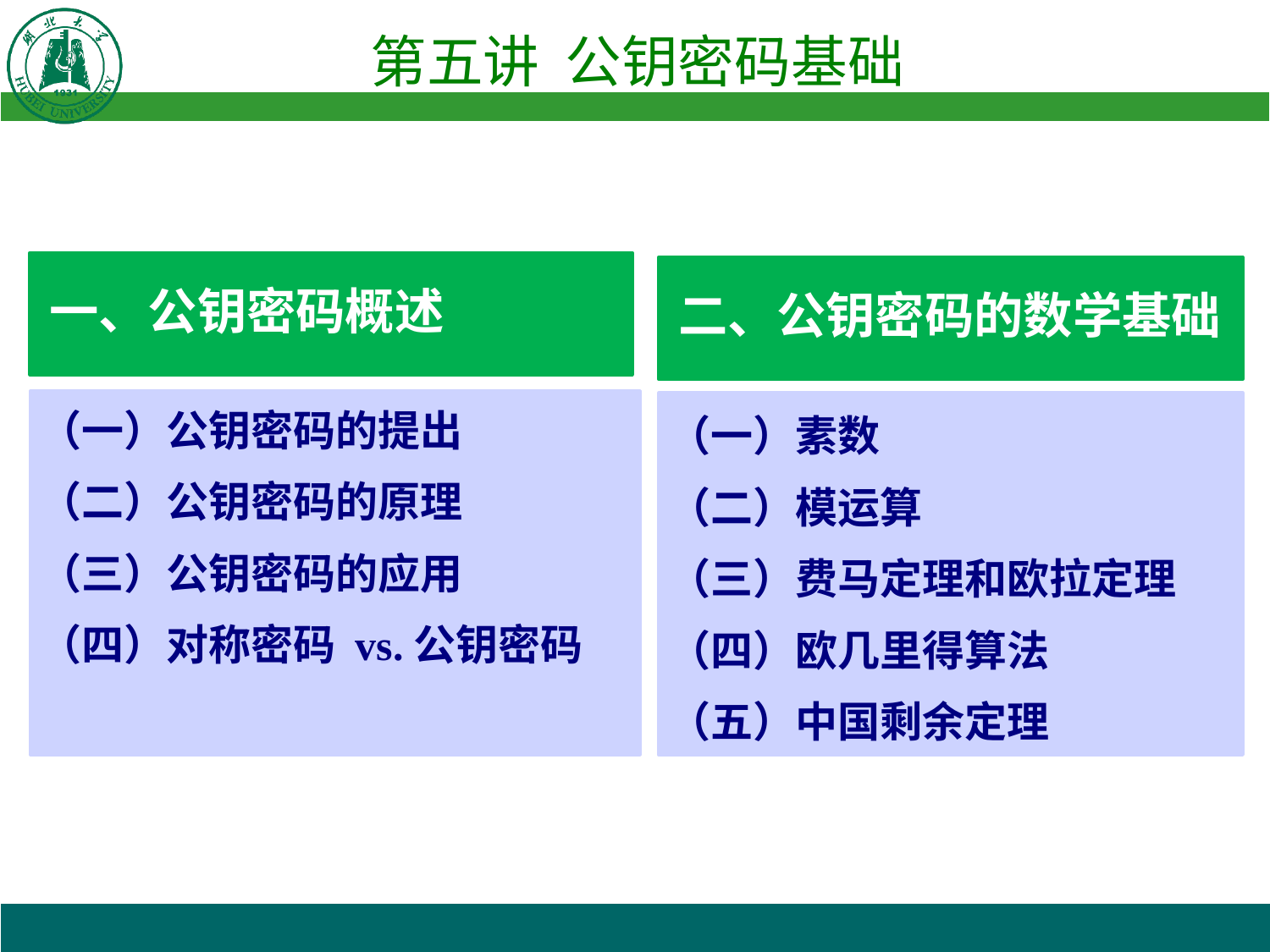

一、公钥密码概述

二、公钥密码的数学基础

（一）公钥密码的提出
（二）公钥密码的原理
（三）公钥密码的应用
（四）对称密码 vs.公钥密码

（一）素数
（二）模运算
（三）费马定理和欧拉定理
（四）欧几里得算法
（五）中国剩余定理